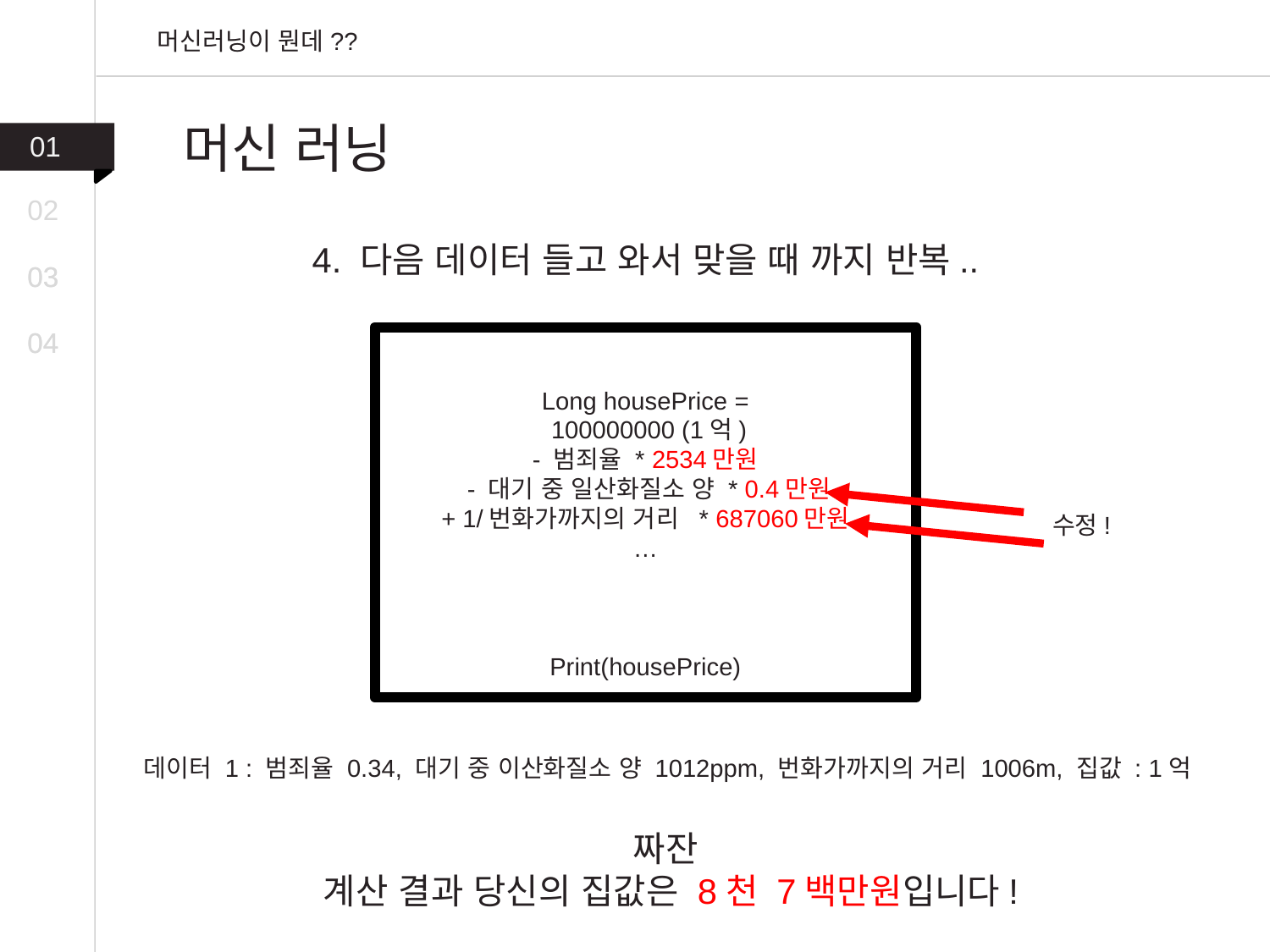

머신러닝이 뭔데??
머신 러닝
01

02
4. 다음 데이터 들고 와서 맞을 때 까지 반복..
03
03
04
04

Long housePrice =
 100000000 (1억)
- 범죄율 * 2534만원
 - 대기 중 일산화질소 양 * 0.4만원
+ 1/번화가까지의 거리  * 687060만원
…

Print(housePrice)
수정!
데이터 1 : 범죄율 0.34, 대기 중 이산화질소 양 1012ppm, 번화가까지의 거리 1006m, 집값 : 1억
짜잔
계산 결과 당신의 집값은 8천 7백만원입니다!